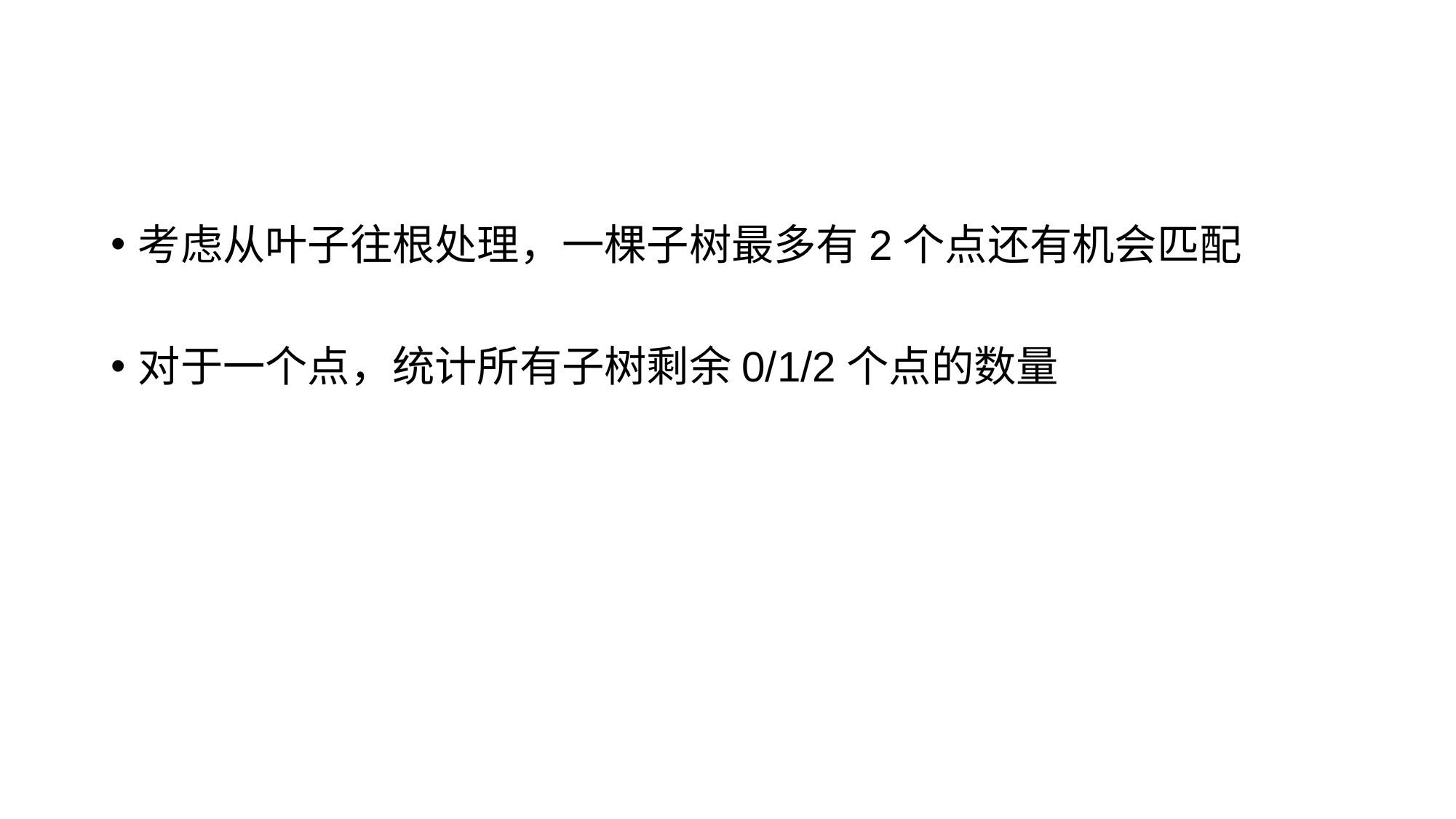

考虑从叶子往根处理，一棵子树最多有2个点还有机会匹配

对于一个点，统计所有子树剩余0/1/2个点的数量